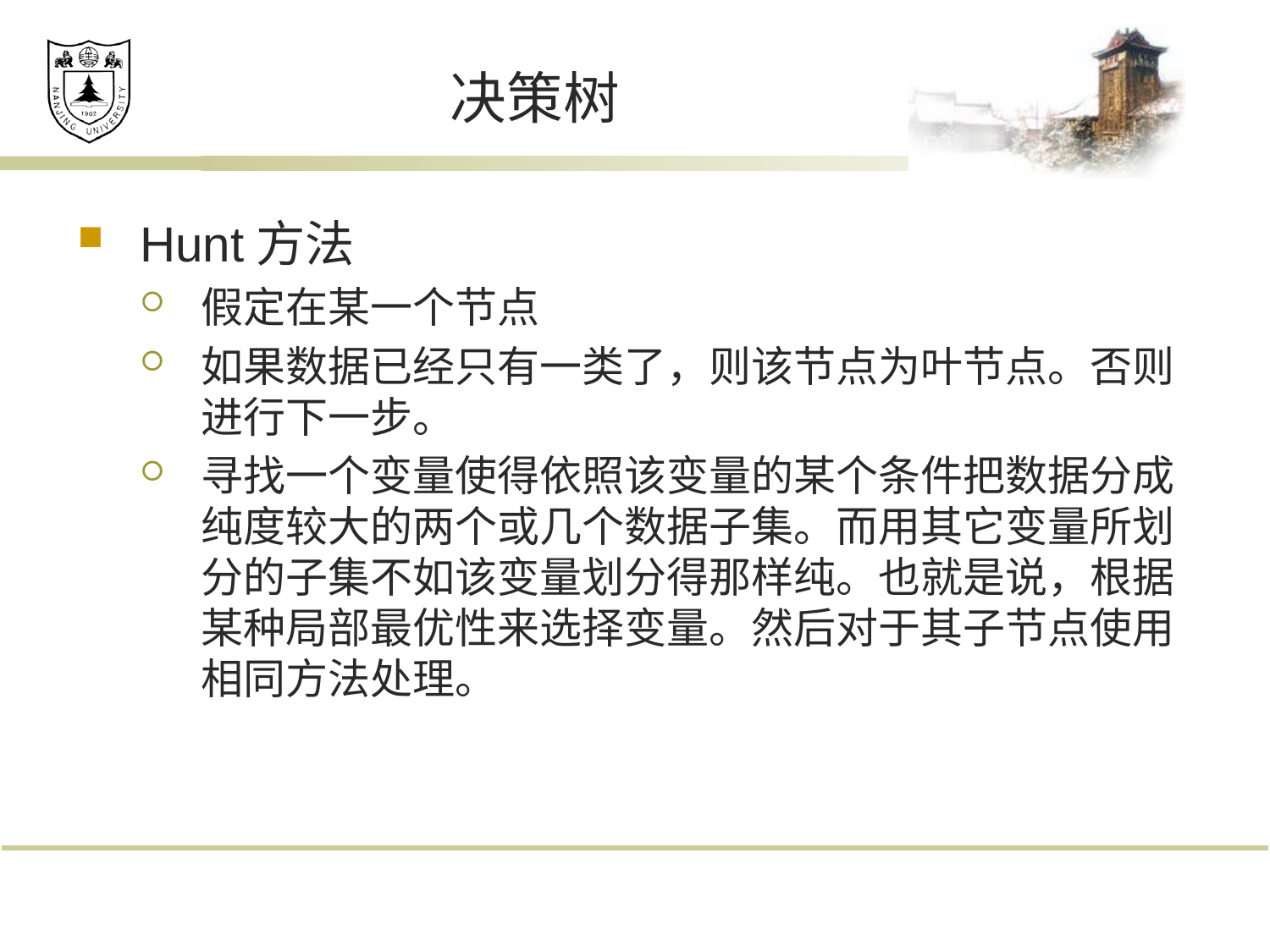

# 决策树
Hunt方法
假定在某一个节点
如果数据已经只有一类了，则该节点为叶节点。否则进行下一步。
寻找一个变量使得依照该变量的某个条件把数据分成纯度较大的两个或几个数据子集。而用其它变量所划分的子集不如该变量划分得那样纯。也就是说，根据某种局部最优性来选择变量。然后对于其子节点使用相同方法处理。